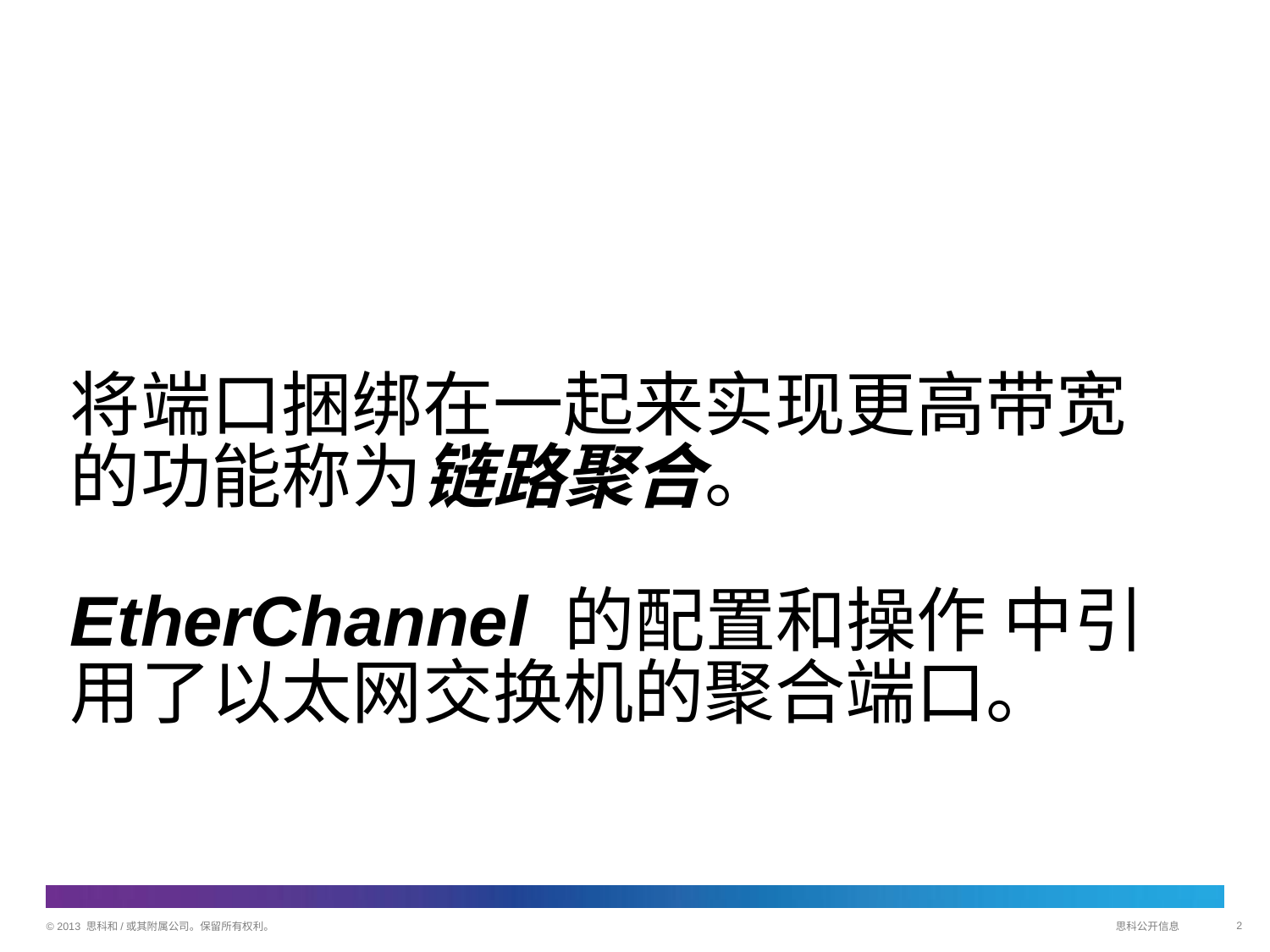

# 将端口捆绑在一起来实现更高带宽的功能称为链路聚合。 EtherChannel 的配置和操作 中引用了以太网交换机的聚合端口。